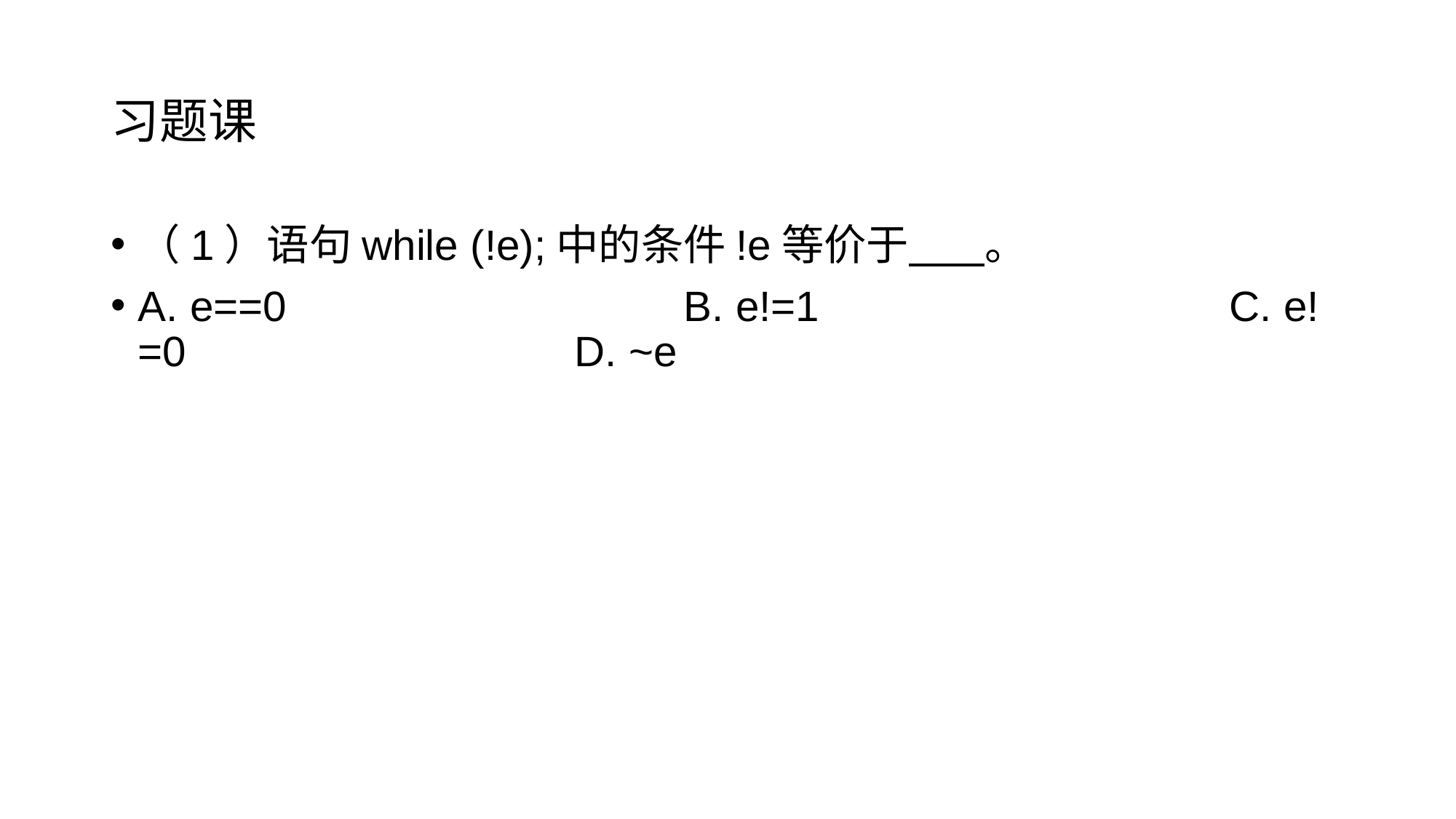

# 习题课
（1）语句while (!e);中的条件!e等价于        。
A. e==0				B. e!=1				C. e!=0				D. ~e